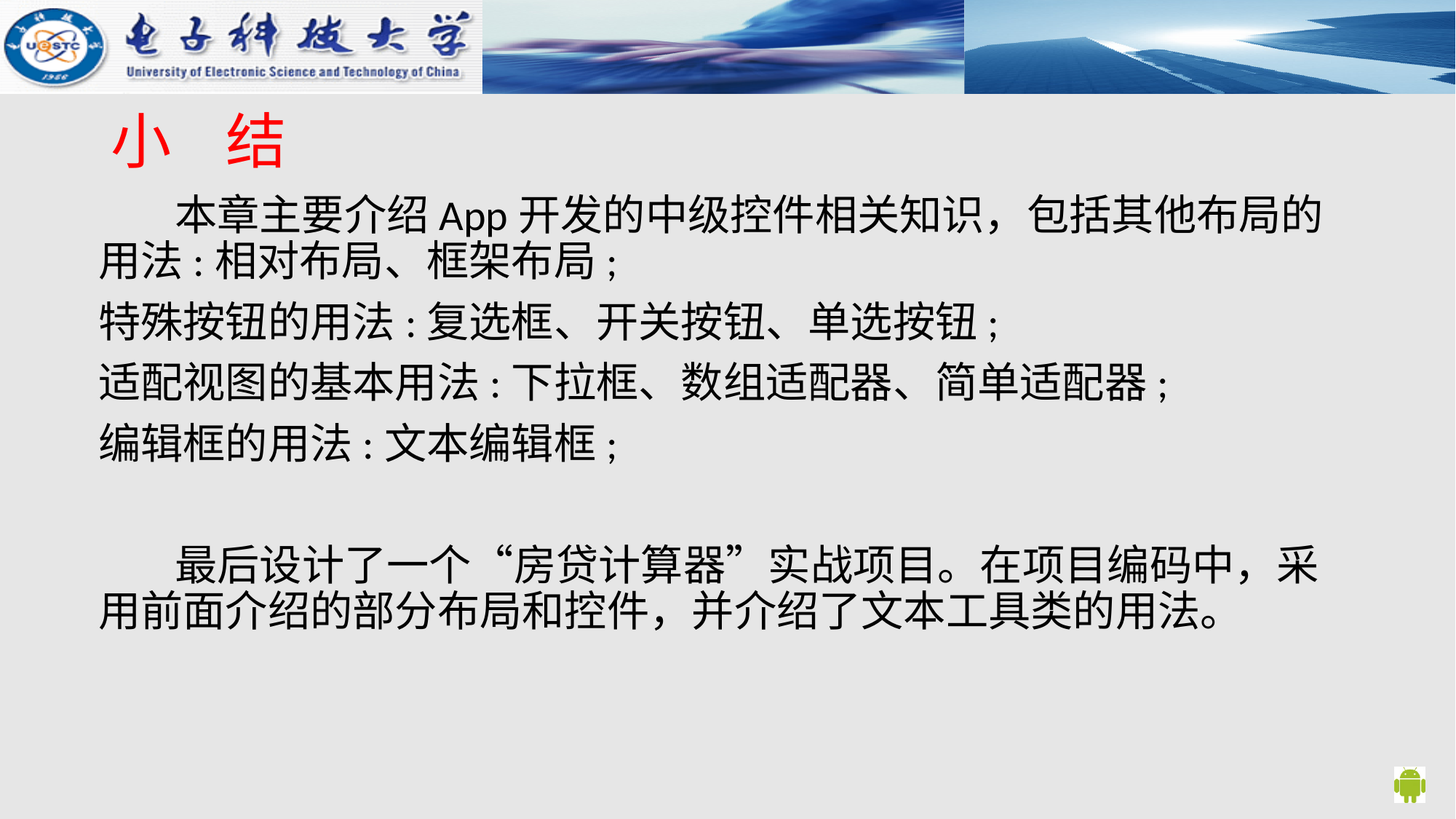

# 小    结
       本章主要介绍App开发的中级控件相关知识，包括其他布局的用法:相对布局、框架布局;
特殊按钮的用法:复选框、开关按钮、单选按钮;
适配视图的基本用法:下拉框、数组适配器、简单适配器;
编辑框的用法:文本编辑框;

       最后设计了一个“房贷计算器”实战项目。在项目编码中，采用前面介绍的部分布局和控件，并介绍了文本工具类的用法。